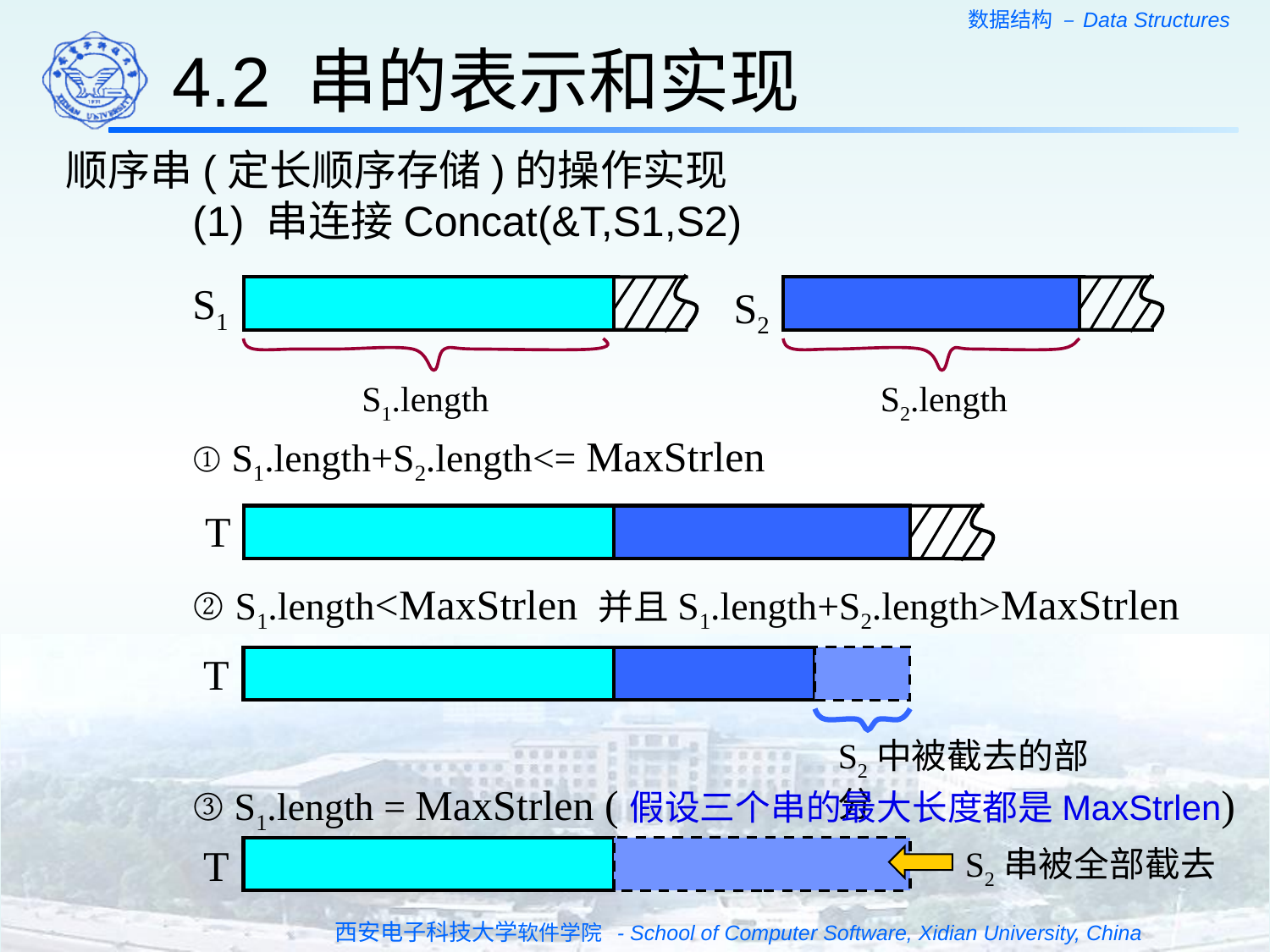

4.2 串的表示和实现
顺序串(定长顺序存储)的操作实现
	(1) 串连接Concat(&T,S1,S2)
S1

S1.length
S2

S2.length
① S1.length+S2.length<= MaxStrlen
T

② S1.length<MaxStrlen 并且S1.length+S2.length>MaxStrlen
T

S2中被截去的部分
③ S1.length = MaxStrlen (假设三个串的最大长度都是MaxStrlen)
T

S2串被全部截去